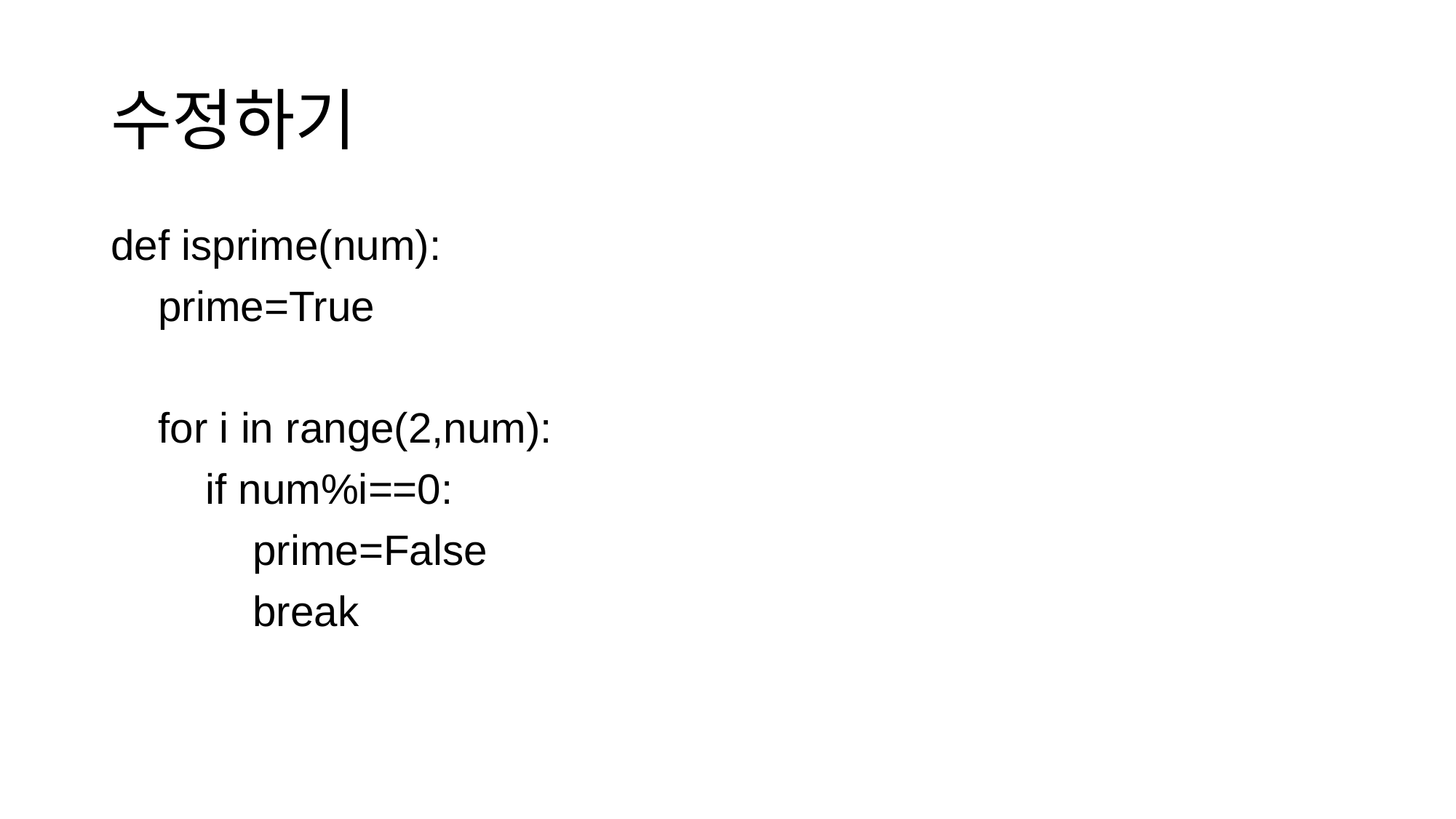

# 수정하기
def isprime(num):
    prime=True

    for i in range(2,num):
        if num%i==0:
            prime=False
            break